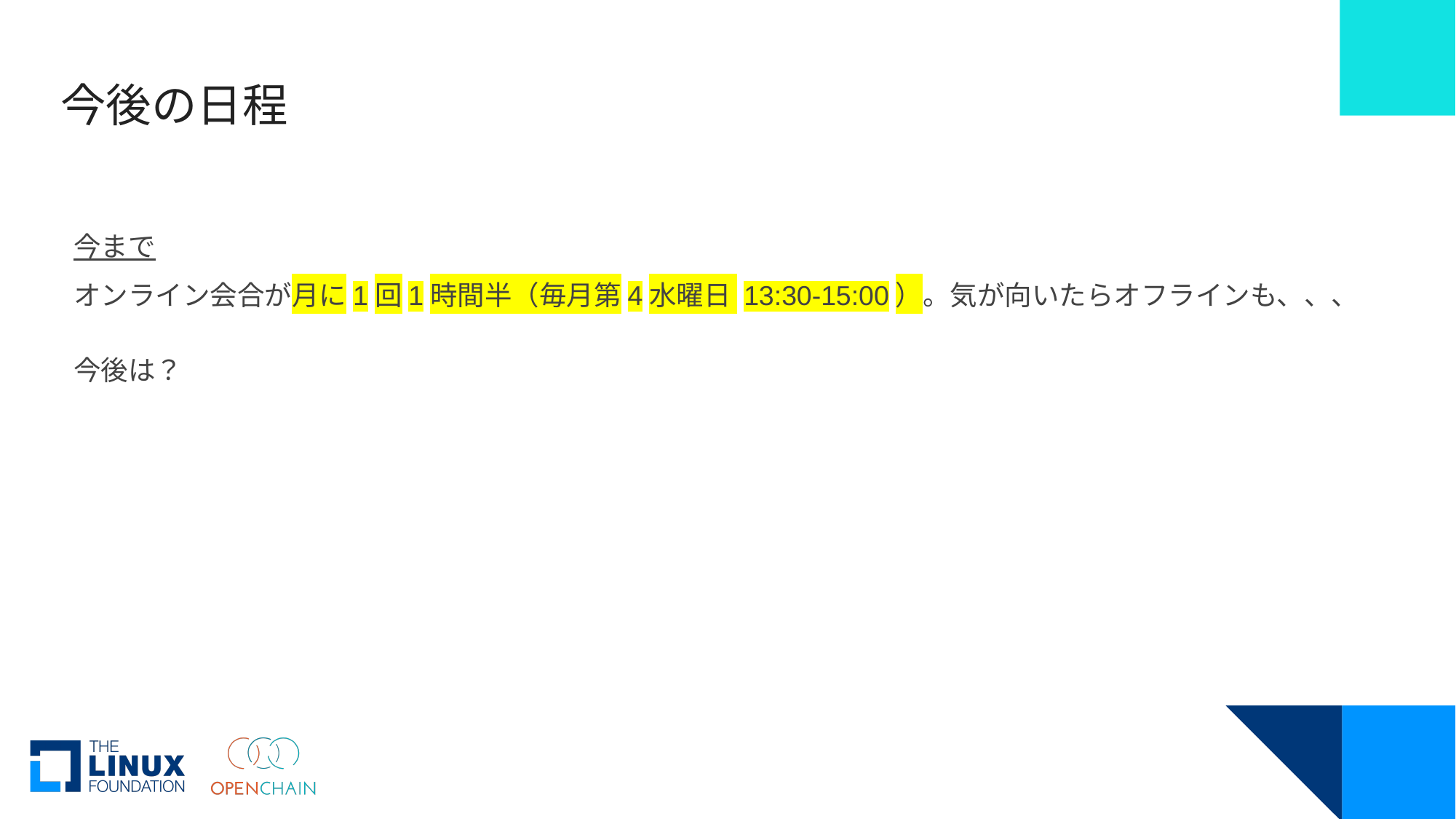

# 今後の日程
今まで
オンライン会合が月に1回1時間半（毎月第4水曜日 13:30-15:00）。気が向いたらオフラインも、、、

今後は？